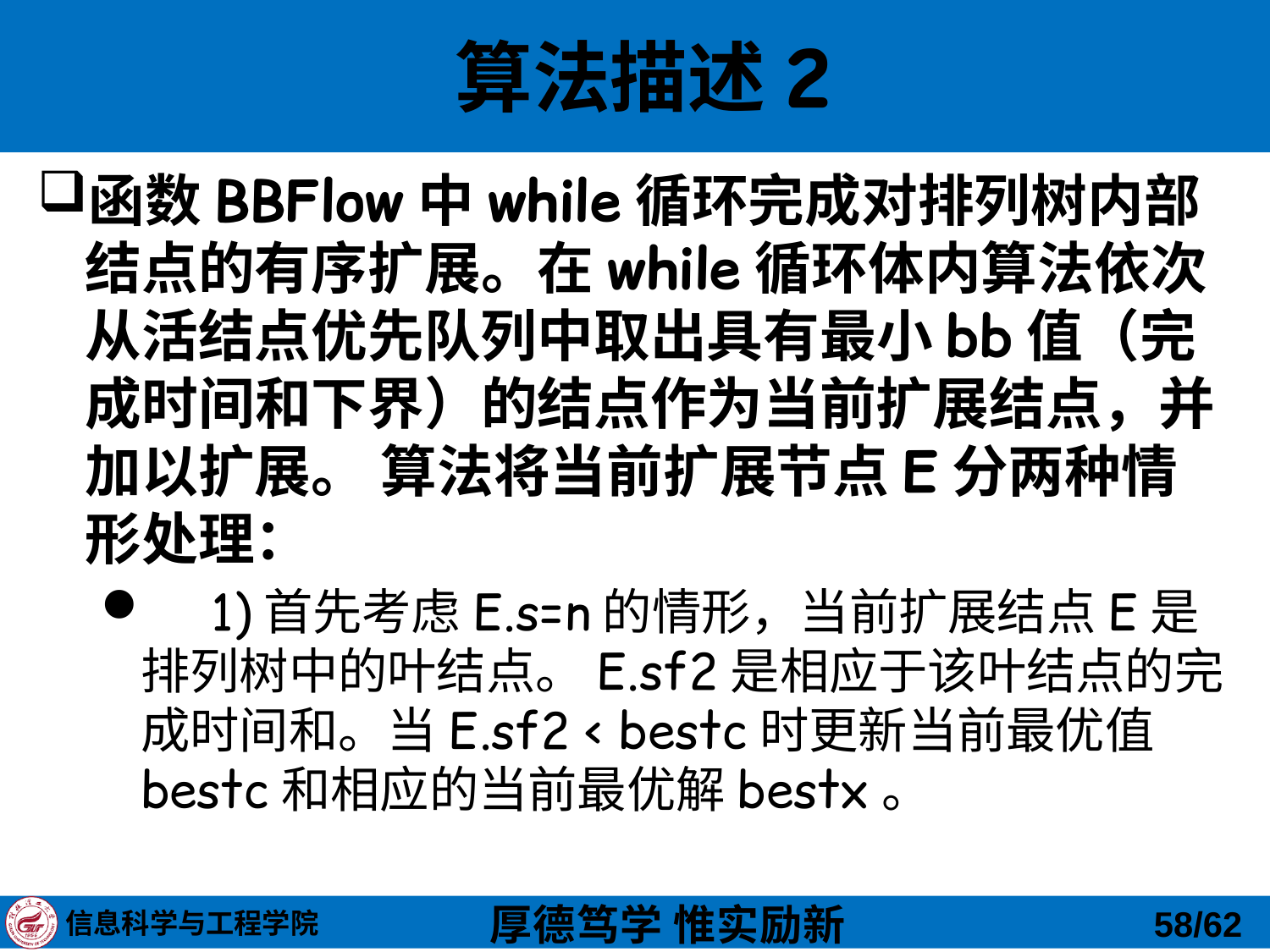

# 算法描述2
函数BBFlow中while循环完成对排列树内部结点的有序扩展。在while循环体内算法依次从活结点优先队列中取出具有最小bb值（完成时间和下界）的结点作为当前扩展结点，并加以扩展。 算法将当前扩展节点E分两种情形处理：
　1)首先考虑E.s=n的情形，当前扩展结点E是排列树中的叶结点。E.sf2是相应于该叶结点的完成时间和。当E.sf2 < bestc时更新当前最优值bestc和相应的当前最优解bestx。
58/62